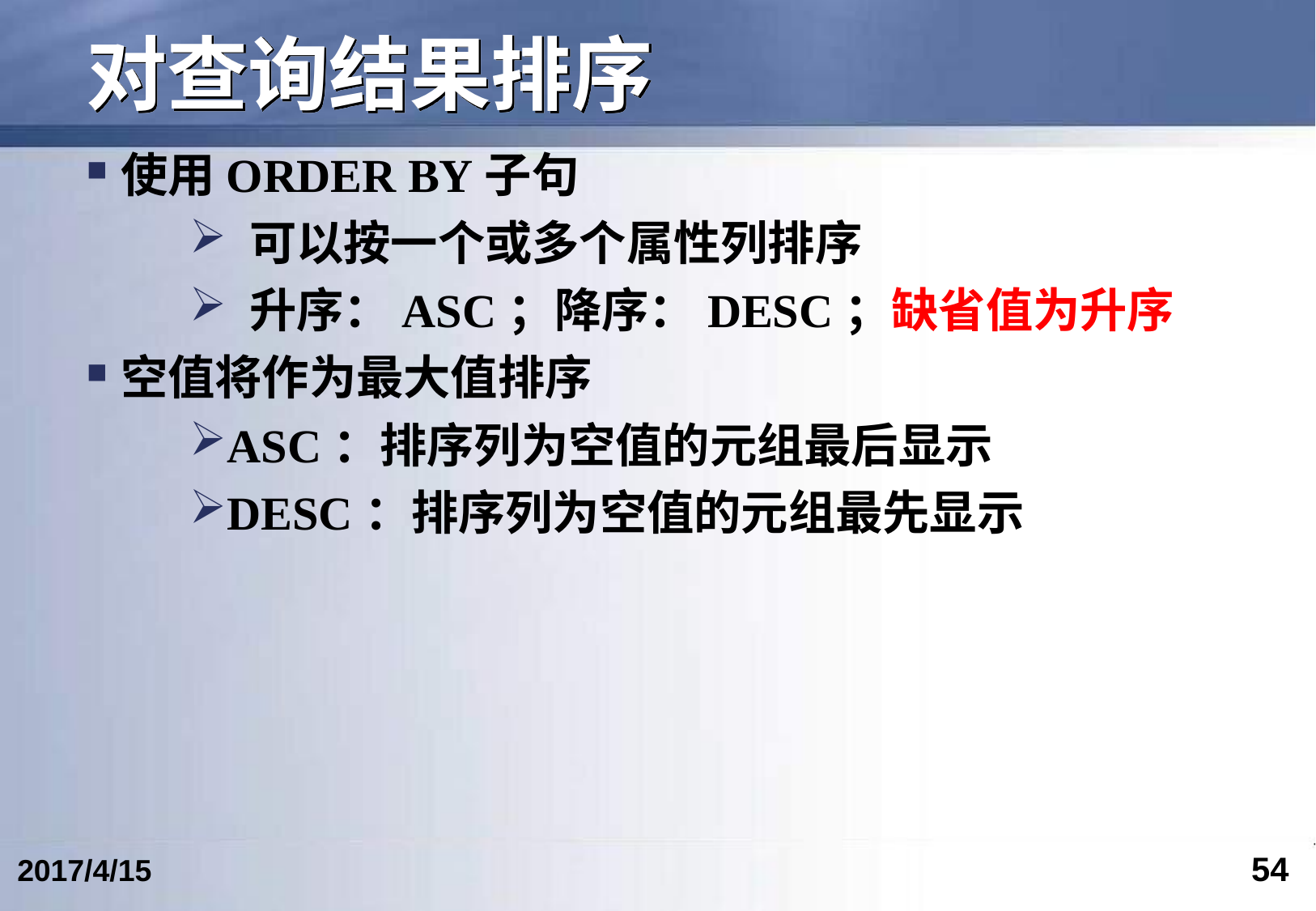

# 对查询结果排序
使用ORDER BY子句
 可以按一个或多个属性列排序
 升序：ASC；降序：DESC；缺省值为升序
空值将作为最大值排序
ASC：排序列为空值的元组最后显示
DESC：排序列为空值的元组最先显示
54
2017/4/15